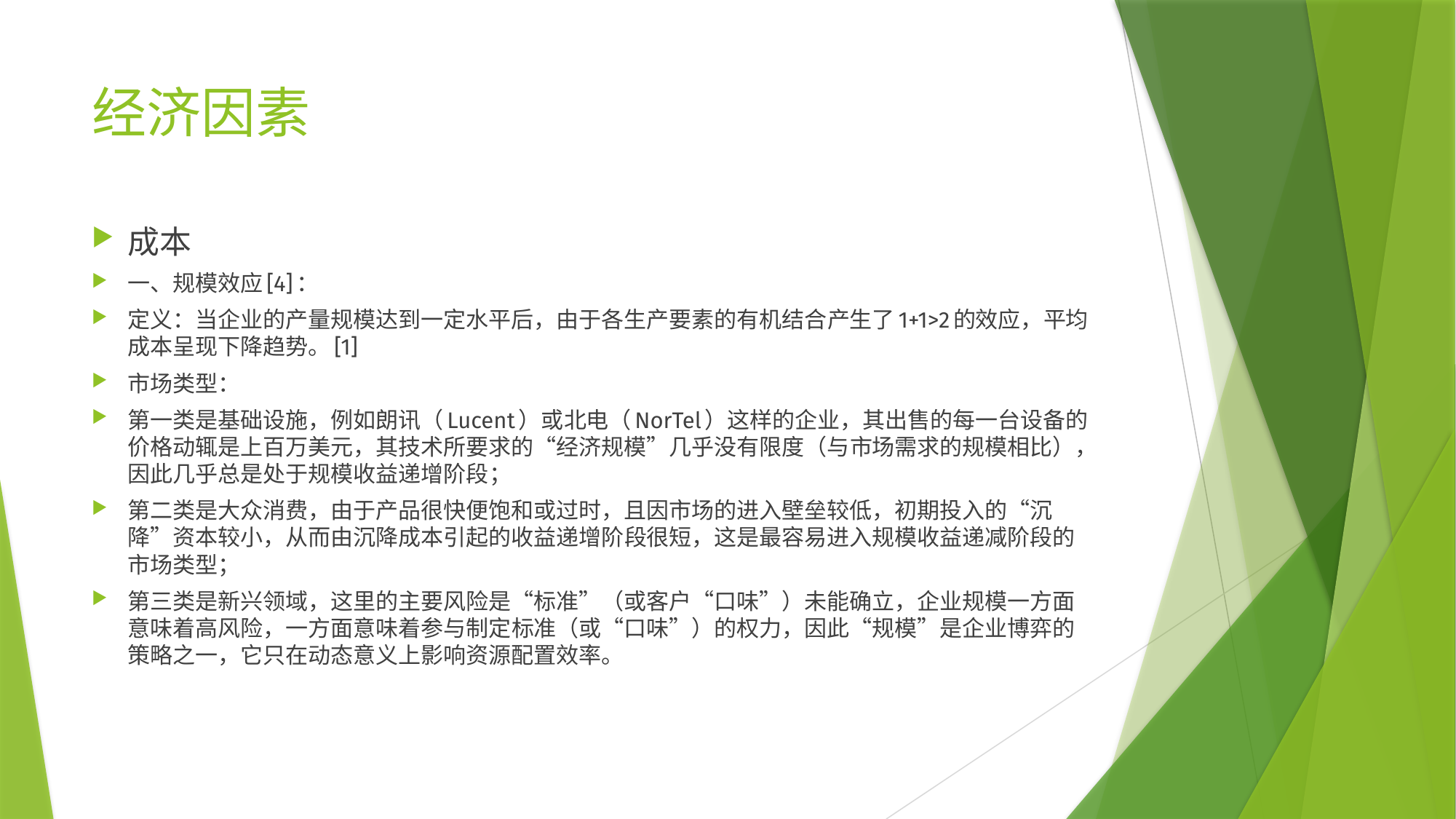

# 经济因素
成本
一、规模效应[4]：
定义：当企业的产量规模达到一定水平后，由于各生产要素的有机结合产生了1+1>2的效应，平均成本呈现下降趋势。[1]
市场类型：
第一类是基础设施，例如朗讯（Lucent）或北电（NorTel）这样的企业，其出售的每一台设备的价格动辄是上百万美元，其技术所要求的“经济规模”几乎没有限度（与市场需求的规模相比），因此几乎总是处于规模收益递增阶段；
第二类是大众消费，由于产品很快便饱和或过时，且因市场的进入壁垒较低，初期投入的“沉降”资本较小，从而由沉降成本引起的收益递增阶段很短，这是最容易进入规模收益递减阶段的市场类型；
第三类是新兴领域，这里的主要风险是“标准”（或客户“口味”）未能确立，企业规模一方面意味着高风险，一方面意味着参与制定标准（或“口味”）的权力，因此“规模”是企业博弈的策略之一，它只在动态意义上影响资源配置效率。